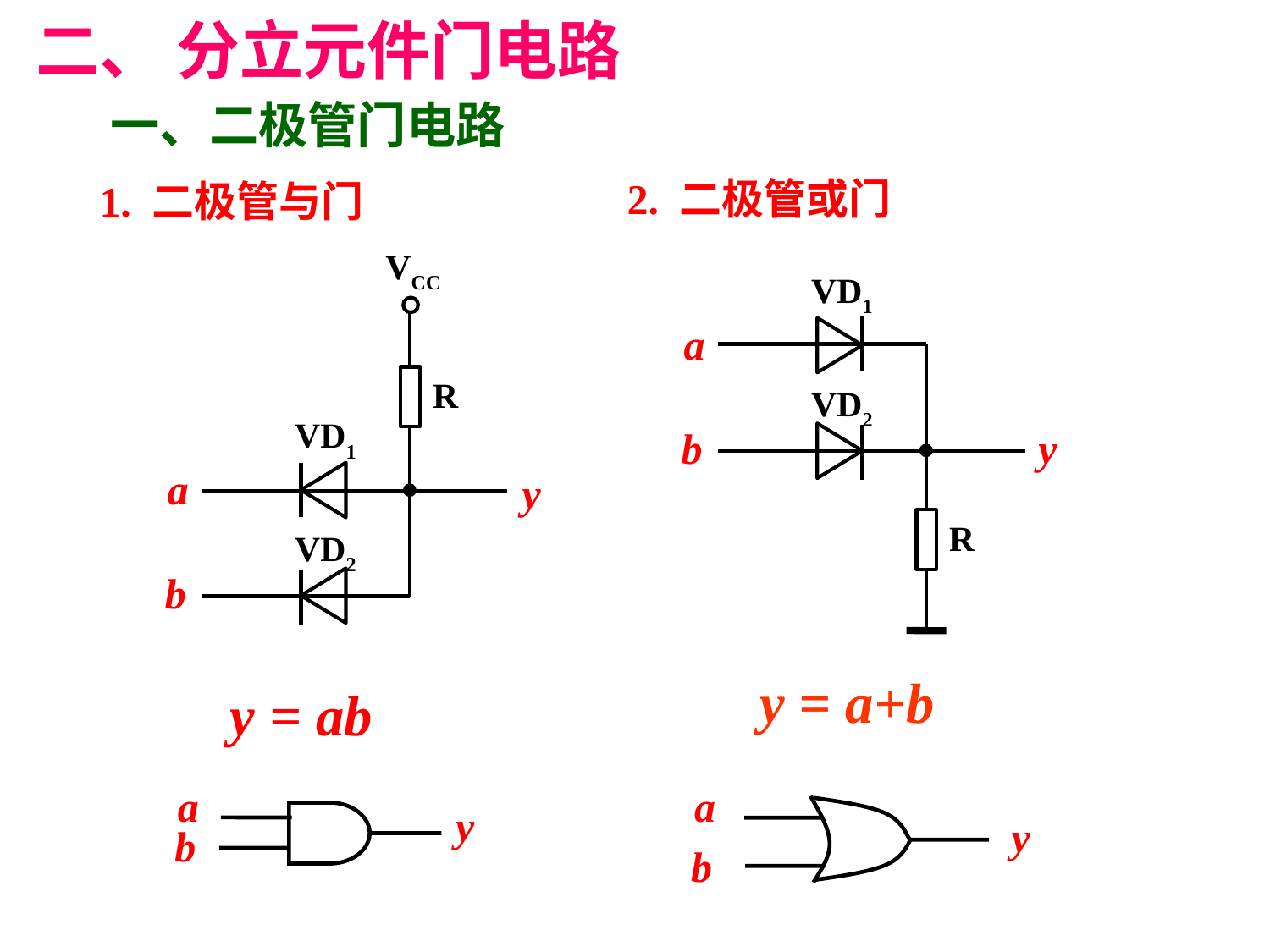

二、 分立元件门电路
一、二极管门电路
2. 二极管或门
1. 二极管与门
VCC

R

VD1
a
y

VD2
b

VD1
a

VD2
b
y

R

y = ab
y = a+b
a
y

b

a

y

b